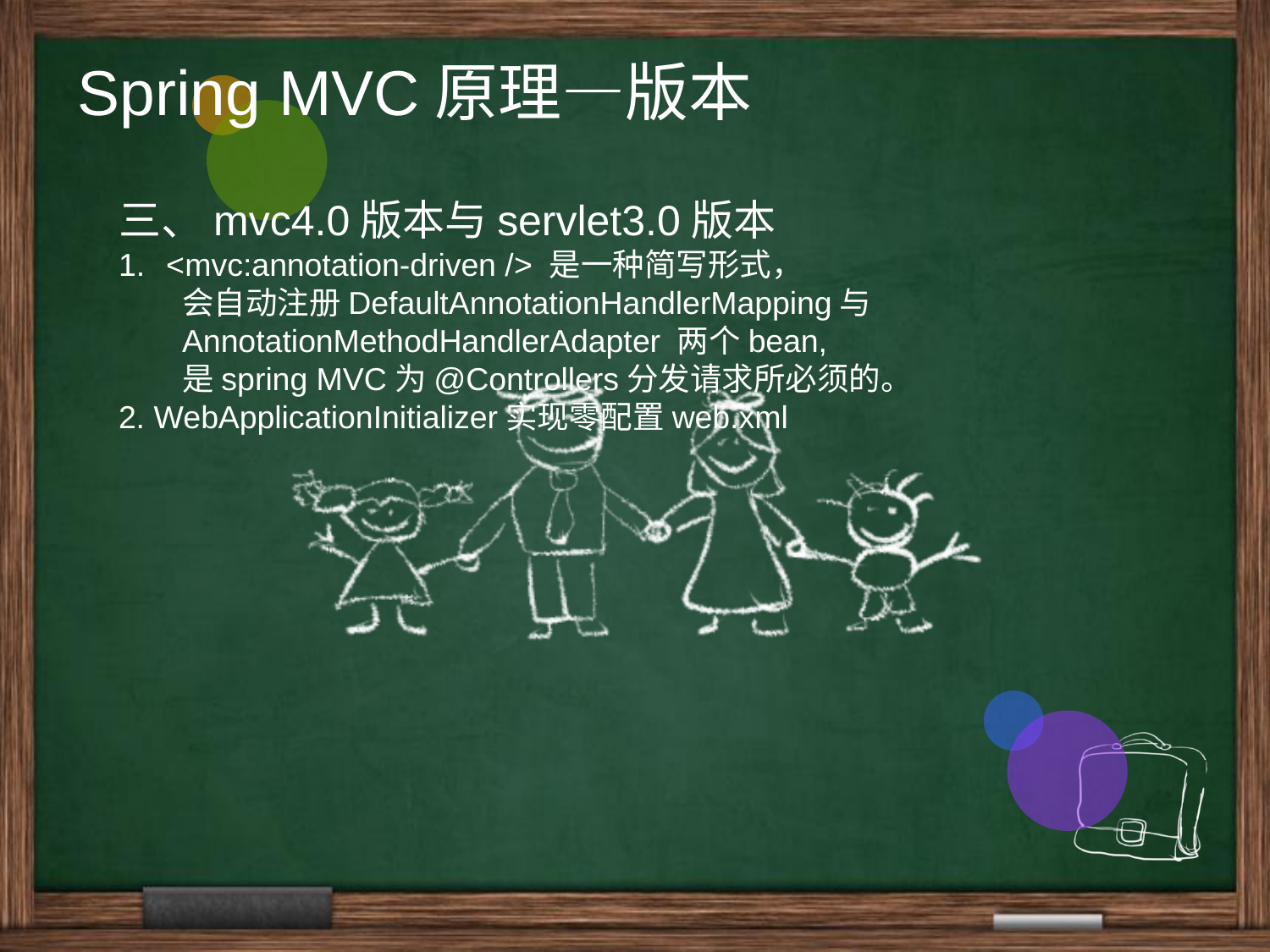

Spring MVC原理—版本

三、mvc4.0版本与servlet3.0版本
<mvc:annotation-driven /> 是一种简写形式，
会自动注册DefaultAnnotationHandlerMapping与
AnnotationMethodHandlerAdapter 两个bean,
是spring MVC为@Controllers分发请求所必须的。
2. WebApplicationInitializer实现零配置web.xml